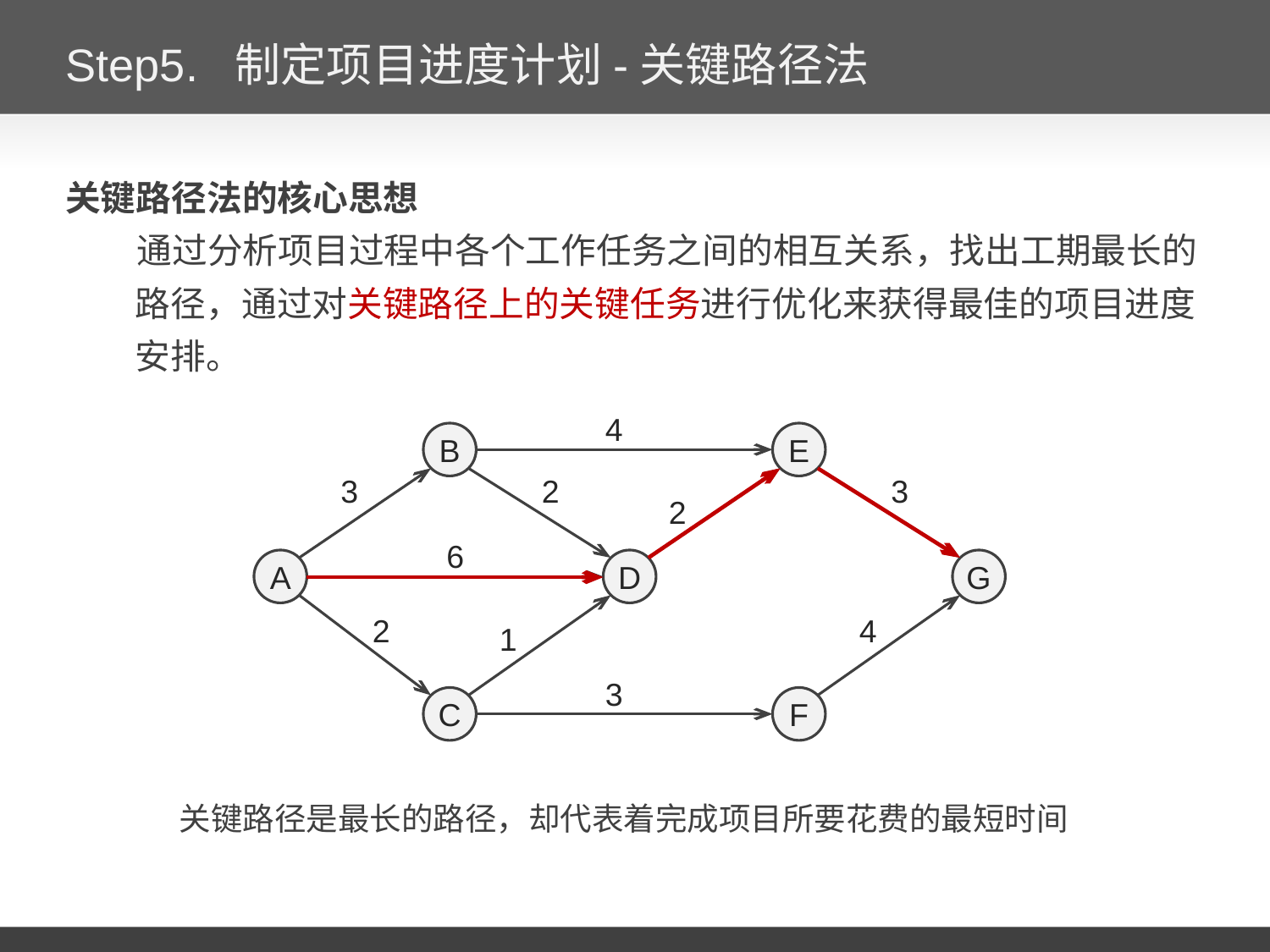

# Step5.  制定项目进度计划-关键路径法
关键路径法的核心思想
通过分析项目过程中各个工作任务之间的相互关系，找出工期最长的路径，通过对关键路径上的关键任务进行优化来获得最佳的项目进度安排。
4
B
E
3
2
3
2
6
A
D
G
2
4
1
3
C
F
关键路径是最长的路径，却代表着完成项目所要花费的最短时间